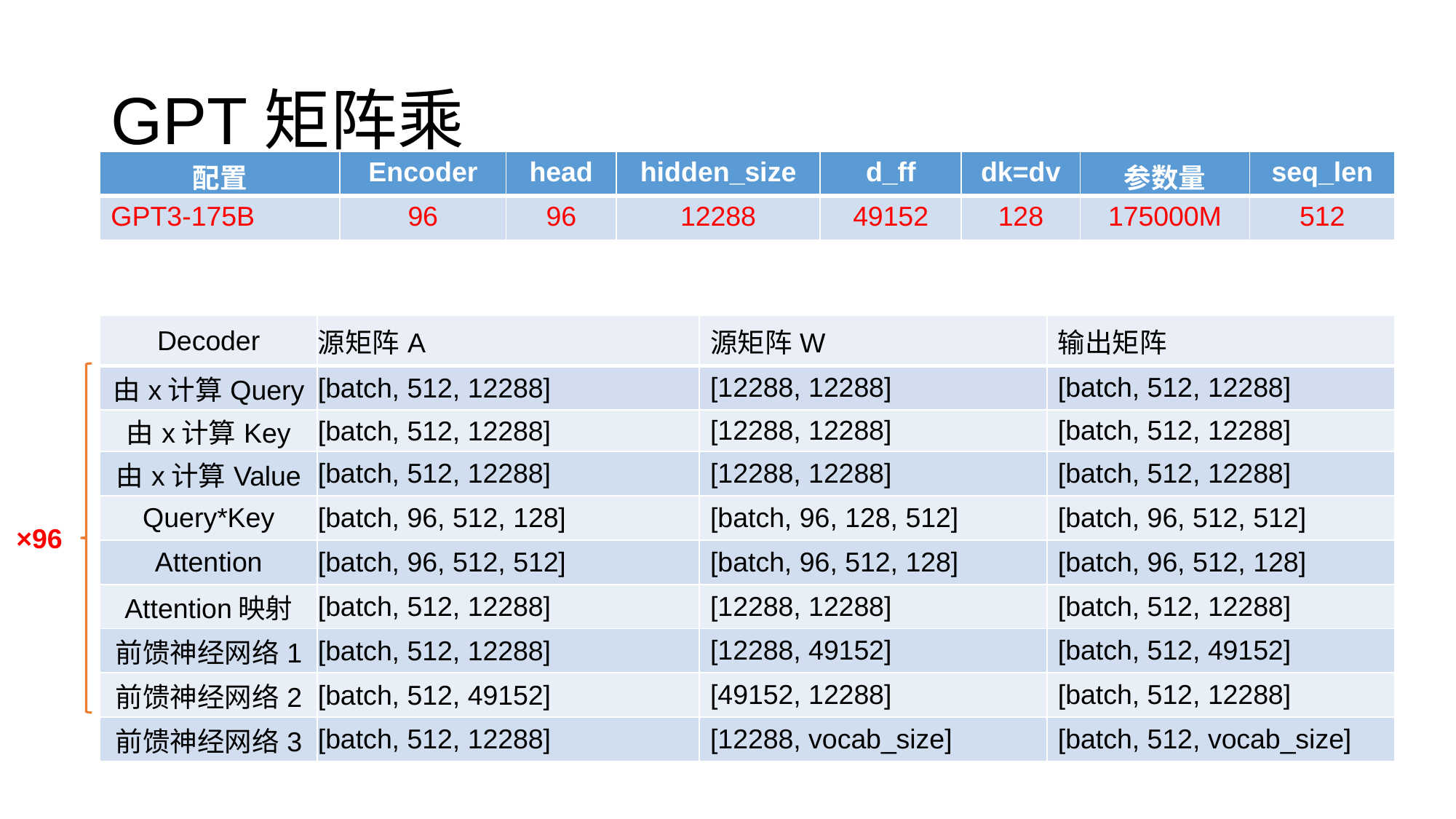

# GPT矩阵乘
| 配置 | Encoder | head | hidden\_size | d\_ff | dk=dv | 参数量 | seq\_len |
| --- | --- | --- | --- | --- | --- | --- | --- |
| GPT3-175B | 96 | 96 | 12288 | 49152 | 128 | 175000M | 512 |
| Decoder | 源矩阵A | 源矩阵W | 输出矩阵 |
| --- | --- | --- | --- |
| 由x计算Query | [batch, 512, 12288] | [12288, 12288] | [batch, 512, 12288] |
| 由x计算Key | [batch, 512, 12288] | [12288, 12288] | [batch, 512, 12288] |
| 由x计算Value | [batch, 512, 12288] | [12288, 12288] | [batch, 512, 12288] |
| Query\*Key | [batch, 96, 512, 128] | [batch, 96, 128, 512] | [batch, 96, 512, 512] |
| Attention | [batch, 96, 512, 512] | [batch, 96, 512, 128] | [batch, 96, 512, 128] |
| Attention映射 | [batch, 512, 12288] | [12288, 12288] | [batch, 512, 12288] |
| 前馈神经网络1 | [batch, 512, 12288] | [12288, 49152] | [batch, 512, 49152] |
| 前馈神经网络2 | [batch, 512, 49152] | [49152, 12288] | [batch, 512, 12288] |
| 前馈神经网络3 | [batch, 512, 12288] | [12288, vocab\_size] | [batch, 512, vocab\_size] |

×96